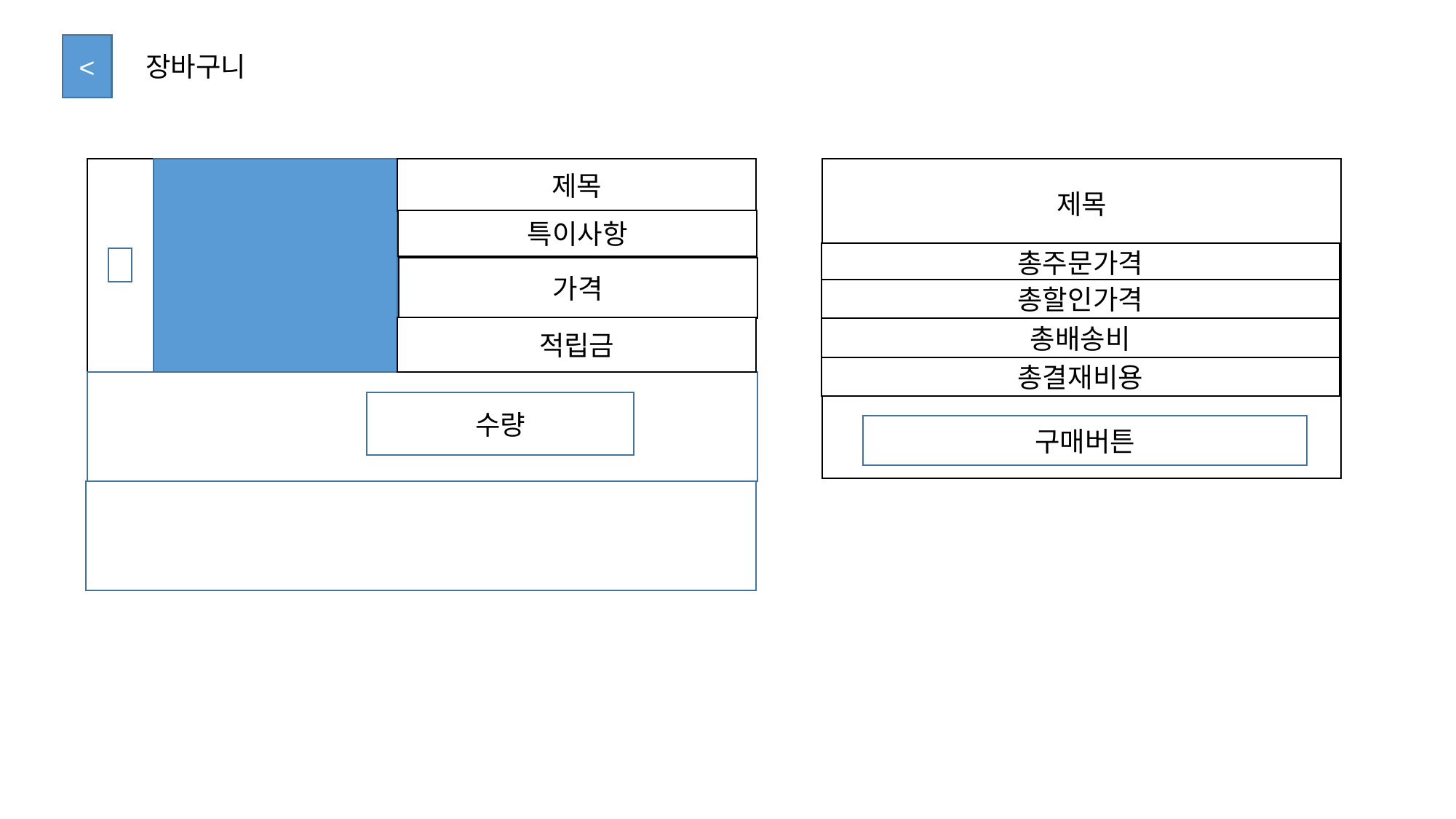

<
장바구니

제목

제목
특이사항
총주문가격

가격
총할인가격
적립금
총배송비
총결재비용

수량
구매버튼